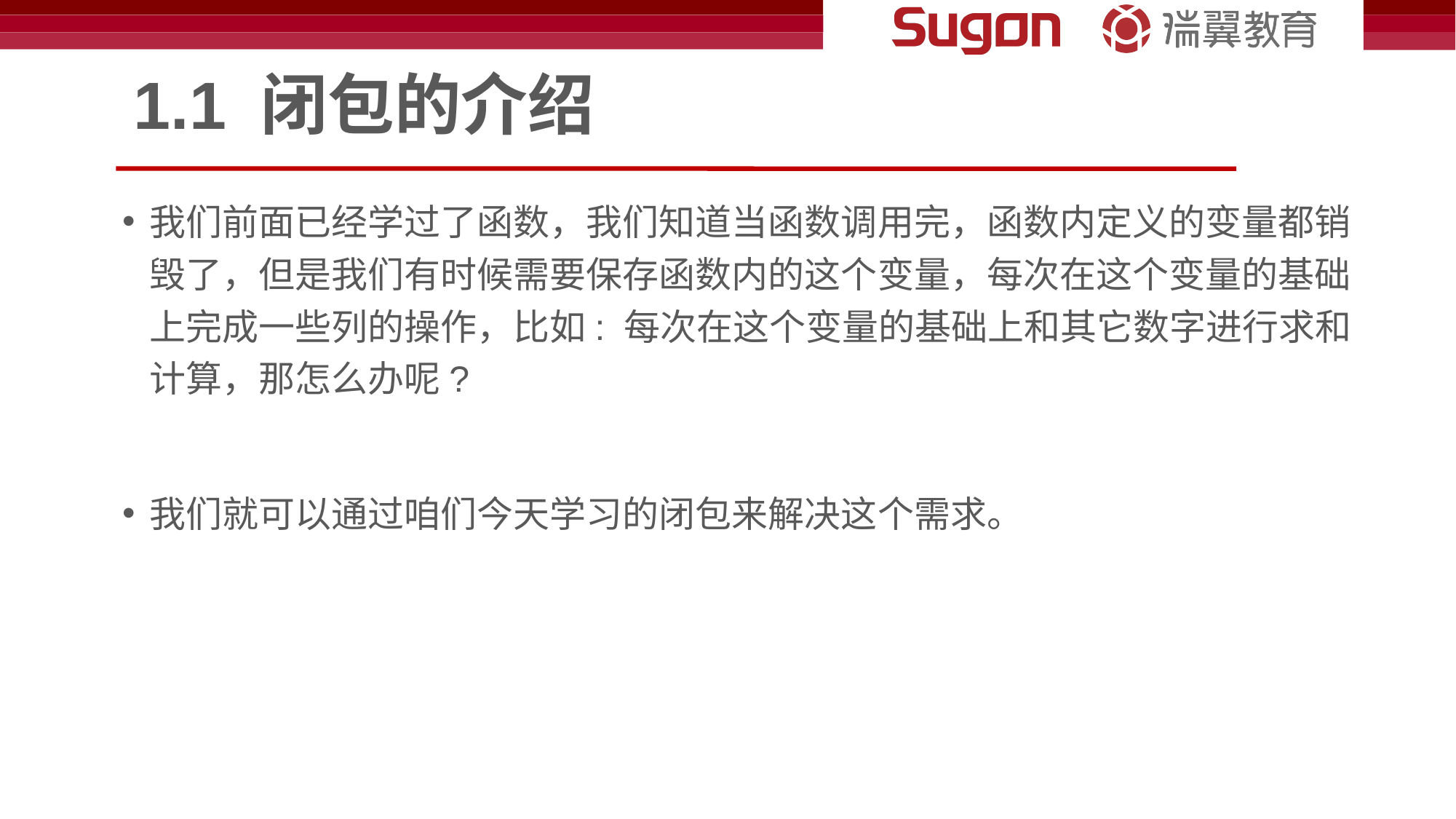

# 1.1 闭包的介绍
我们前面已经学过了函数，我们知道当函数调用完，函数内定义的变量都销毁了，但是我们有时候需要保存函数内的这个变量，每次在这个变量的基础上完成一些列的操作，比如: 每次在这个变量的基础上和其它数字进行求和计算，那怎么办呢?

我们就可以通过咱们今天学习的闭包来解决这个需求。